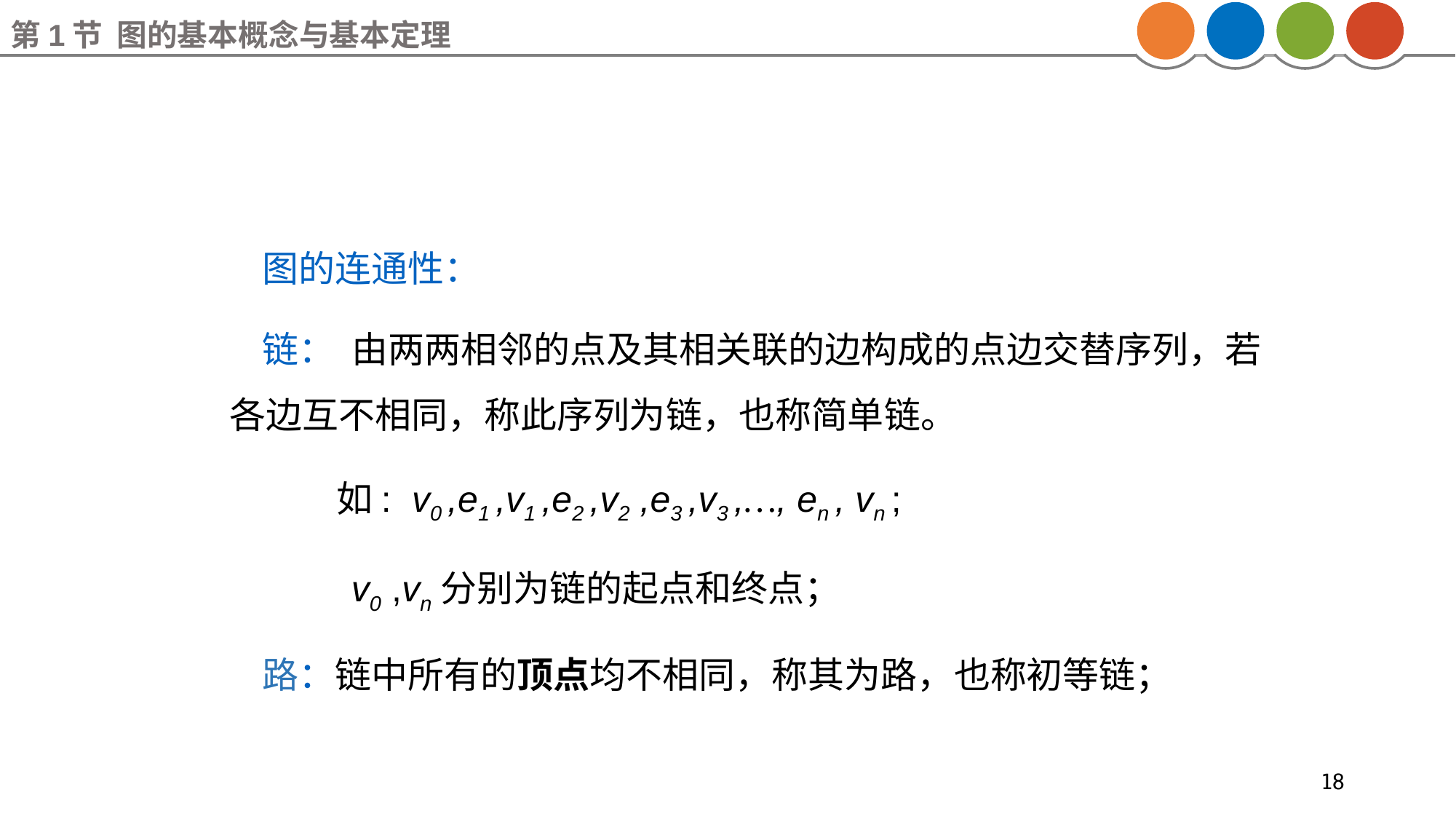

第1节  图的基本概念与基本定理
   图的连通性：
   链：  由两两相邻的点及其相关联的边构成的点边交替序列，若各边互不相同，称此序列为链，也称简单链。
            如:  v0 ,e1 ,v1 ,e2 ,v2 ,e3 ,v3 ,…, en , vn ;
            v0 ,vn分别为链的起点和终点；
   路：链中所有的顶点均不相同，称其为路，也称初等链；
18